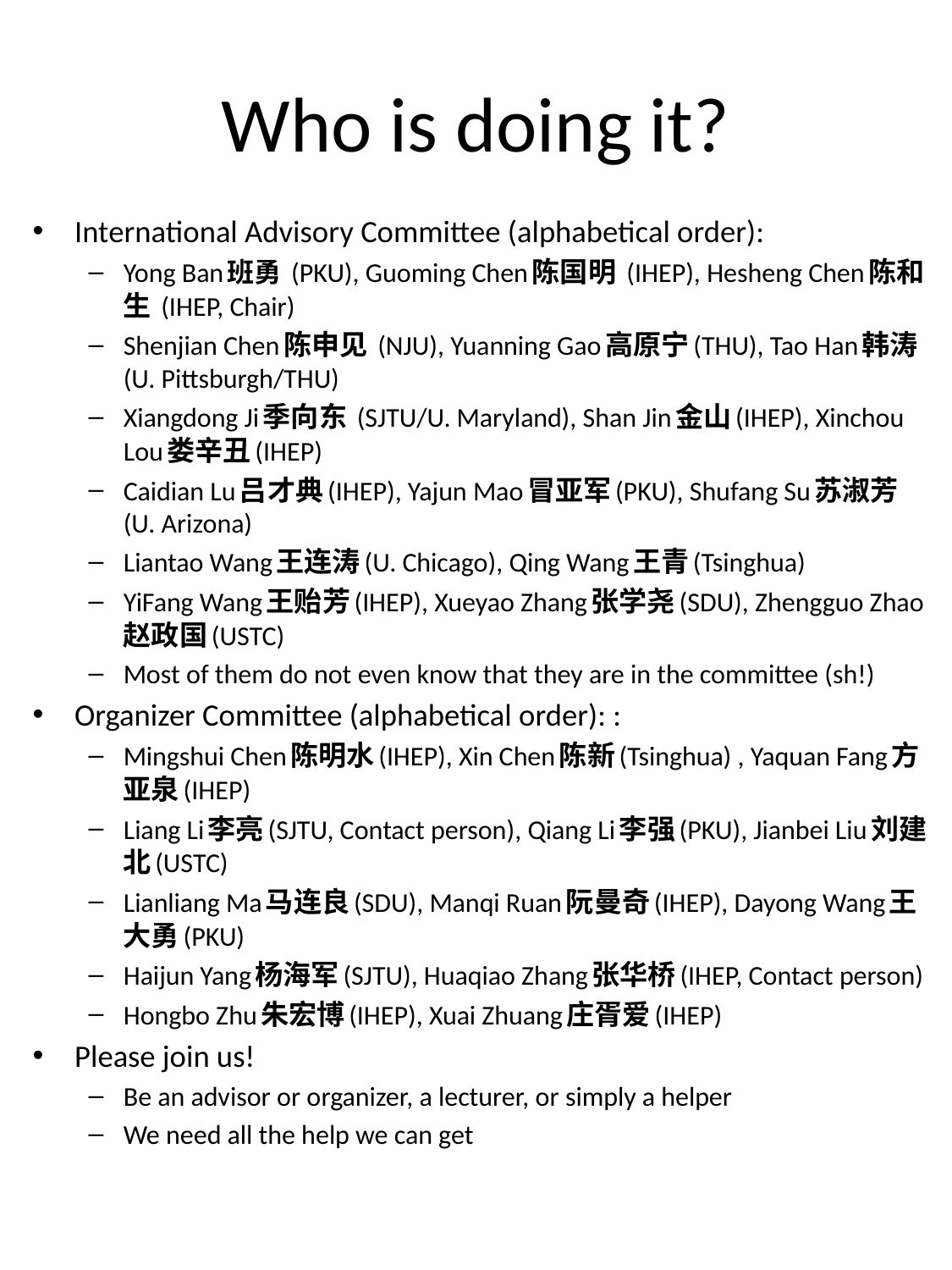

# Who is doing it?
International Advisory Committee (alphabetical order):
Yong Ban班勇 (PKU), Guoming Chen陈国明 (IHEP), Hesheng Chen陈和生 (IHEP, Chair)
Shenjian Chen陈申见 (NJU), Yuanning Gao高原宁(THU), Tao Han韩涛 (U. Pittsburgh/THU)
Xiangdong Ji季向东 (SJTU/U. Maryland), Shan Jin金山(IHEP), Xinchou Lou娄辛丑(IHEP)
Caidian Lu吕才典(IHEP), Yajun Mao冒亚军(PKU), Shufang Su苏淑芳(U. Arizona)
Liantao Wang王连涛(U. Chicago), Qing Wang王青(Tsinghua)
YiFang Wang王贻芳(IHEP), Xueyao Zhang张学尧(SDU), Zhengguo Zhao赵政国(USTC)
Most of them do not even know that they are in the committee (sh!)
Organizer Committee (alphabetical order): :
Mingshui Chen陈明水(IHEP), Xin Chen陈新(Tsinghua) , Yaquan Fang方亚泉(IHEP)
Liang Li李亮(SJTU, Contact person), Qiang Li李强(PKU), Jianbei Liu刘建北(USTC)
Lianliang Ma马连良(SDU), Manqi Ruan阮曼奇(IHEP), Dayong Wang王大勇(PKU)
Haijun Yang杨海军(SJTU), Huaqiao Zhang张华桥(IHEP, Contact person)
Hongbo Zhu朱宏博(IHEP), Xuai Zhuang庄胥爱(IHEP)
Please join us!
Be an advisor or organizer, a lecturer, or simply a helper
We need all the help we can get